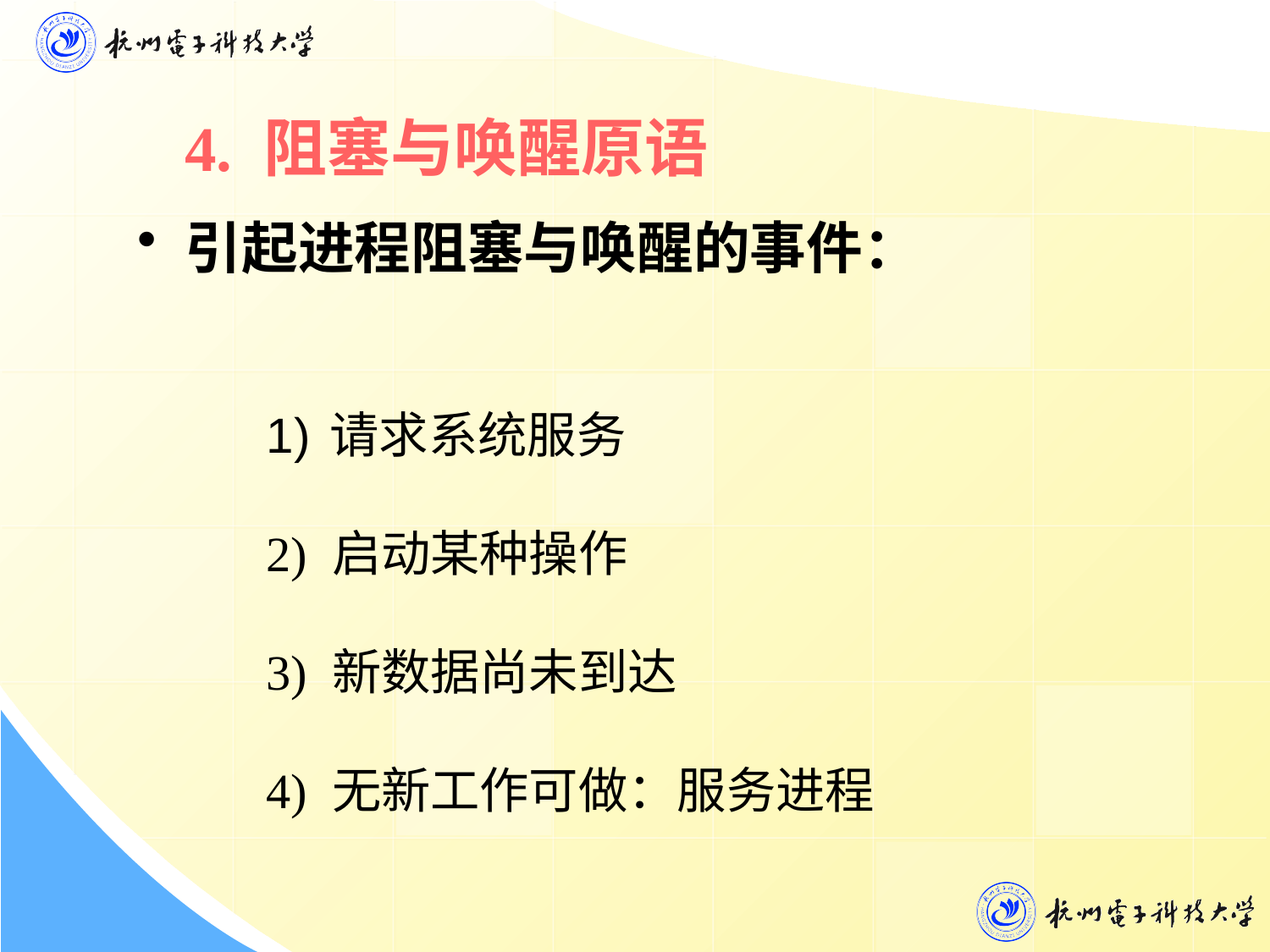

4. 阻塞与唤醒原语
引起进程阻塞与唤醒的事件：
请求系统服务
2) 启动某种操作
3) 新数据尚未到达
4) 无新工作可做：服务进程